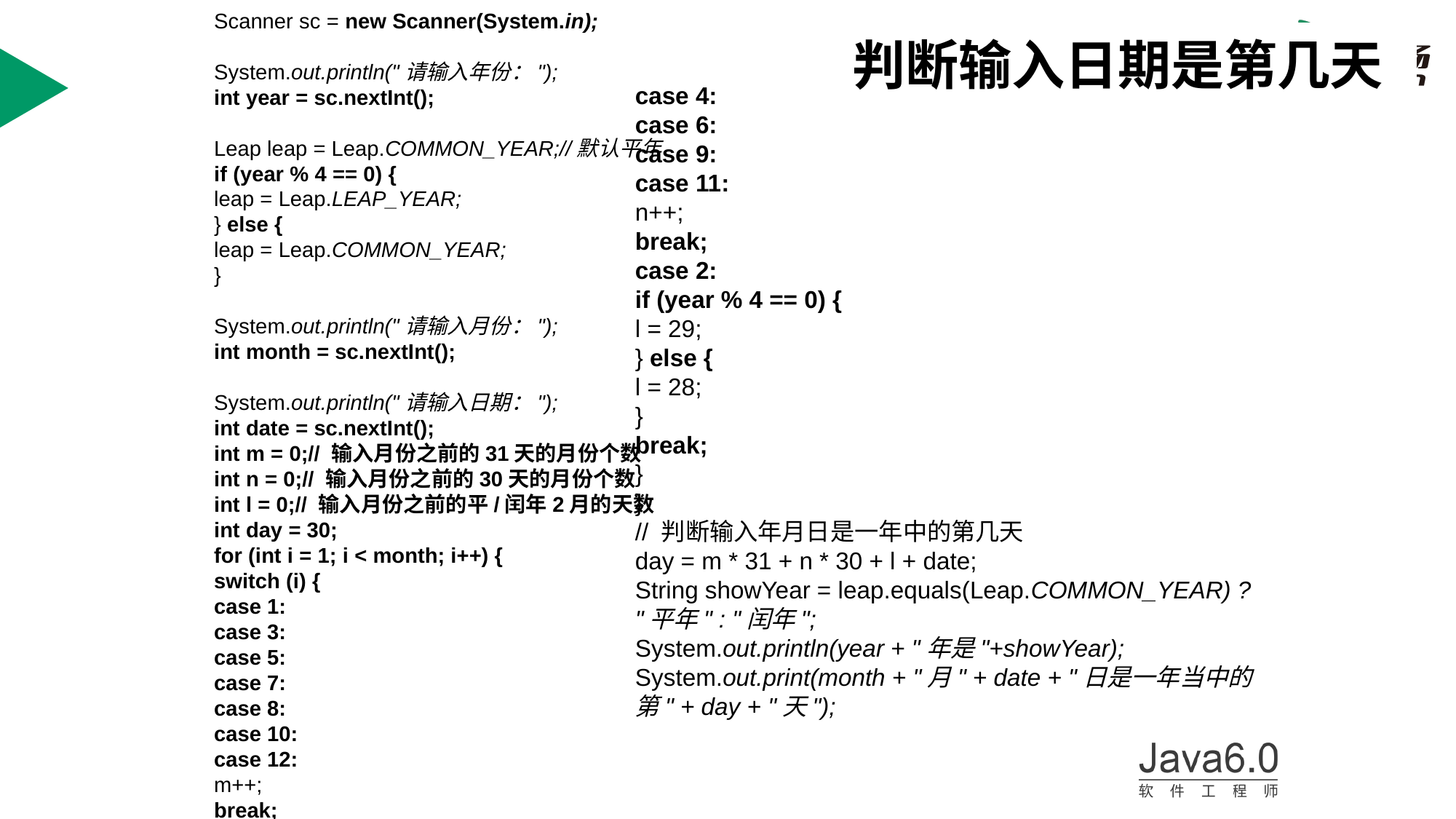

Scanner sc = new Scanner(System.in);

System.out.println("请输入年份：");
int year = sc.nextInt();

Leap leap = Leap.COMMON_YEAR;//默认平年
if (year % 4 == 0) {
leap = Leap.LEAP_YEAR;
} else {
leap = Leap.COMMON_YEAR;
}

System.out.println("请输入月份：");
int month = sc.nextInt();

System.out.println("请输入日期：");
int date = sc.nextInt();
int m = 0;// 输入月份之前的31天的月份个数
int n = 0;// 输入月份之前的30天的月份个数
int l = 0;// 输入月份之前的平/闰年2月的天数
int day = 30;
for (int i = 1; i < month; i++) {
switch (i) {
case 1:
case 3:
case 5:
case 7:
case 8:
case 10:
case 12:
m++;
break;

# 判断输入日期是第几天
case 4:
case 6:
case 9:
case 11:
n++;
break;
case 2:
if (year % 4 == 0) {
l = 29;
} else {
l = 28;
}
break;
}
}
// 判断输入年月日是一年中的第几天
day = m * 31 + n * 30 + l + date;
String showYear = leap.equals(Leap.COMMON_YEAR) ? "平年" : "闰年";
System.out.println(year + "年是"+showYear);
System.out.print(month + "月" + date + "日是一年当中的第" + day + "天");